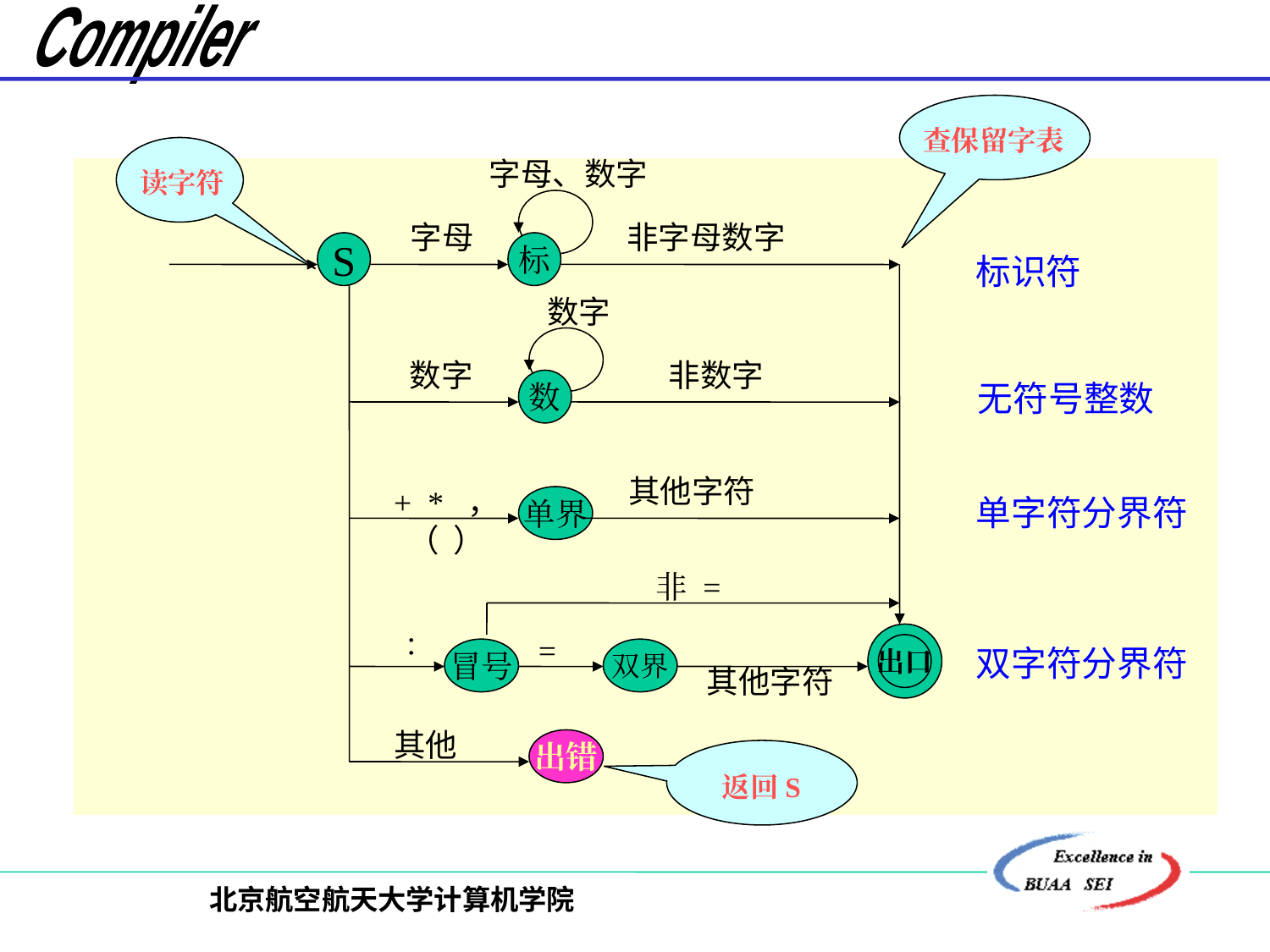

查保留字表

读字符

字母、数字

字母
非字母数字

S
标

数字

数字
非数字

数

其他字符
+  *  ，
（  ）
单界

非 =

：
=
出口

冒号
双界
其他字符

其他
出错

标识符
 无符号整数
单字符分界符
双字符分界符

返回S